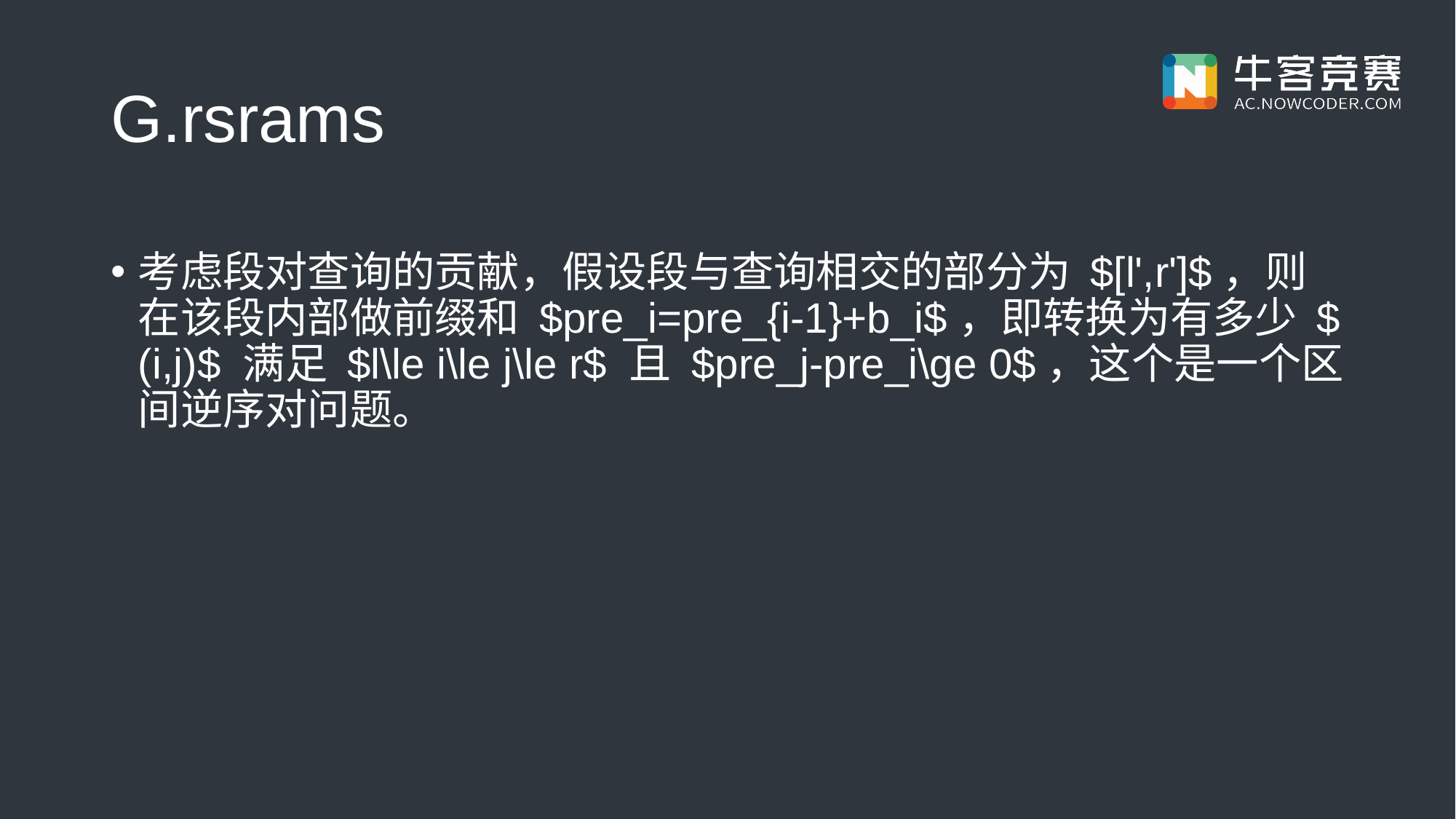

# G.rsrams

考虑段对查询的贡献，假设段与查询相交的部分为 $[l',r']$，则在该段内部做前缀和 $pre_i=pre_{i-1}+b_i$，即转换为有多少 $(i,j)$ 满足 $l\le i\le j\le r$ 且 $pre_j-pre_i\ge 0$，这个是一个区间逆序对问题。